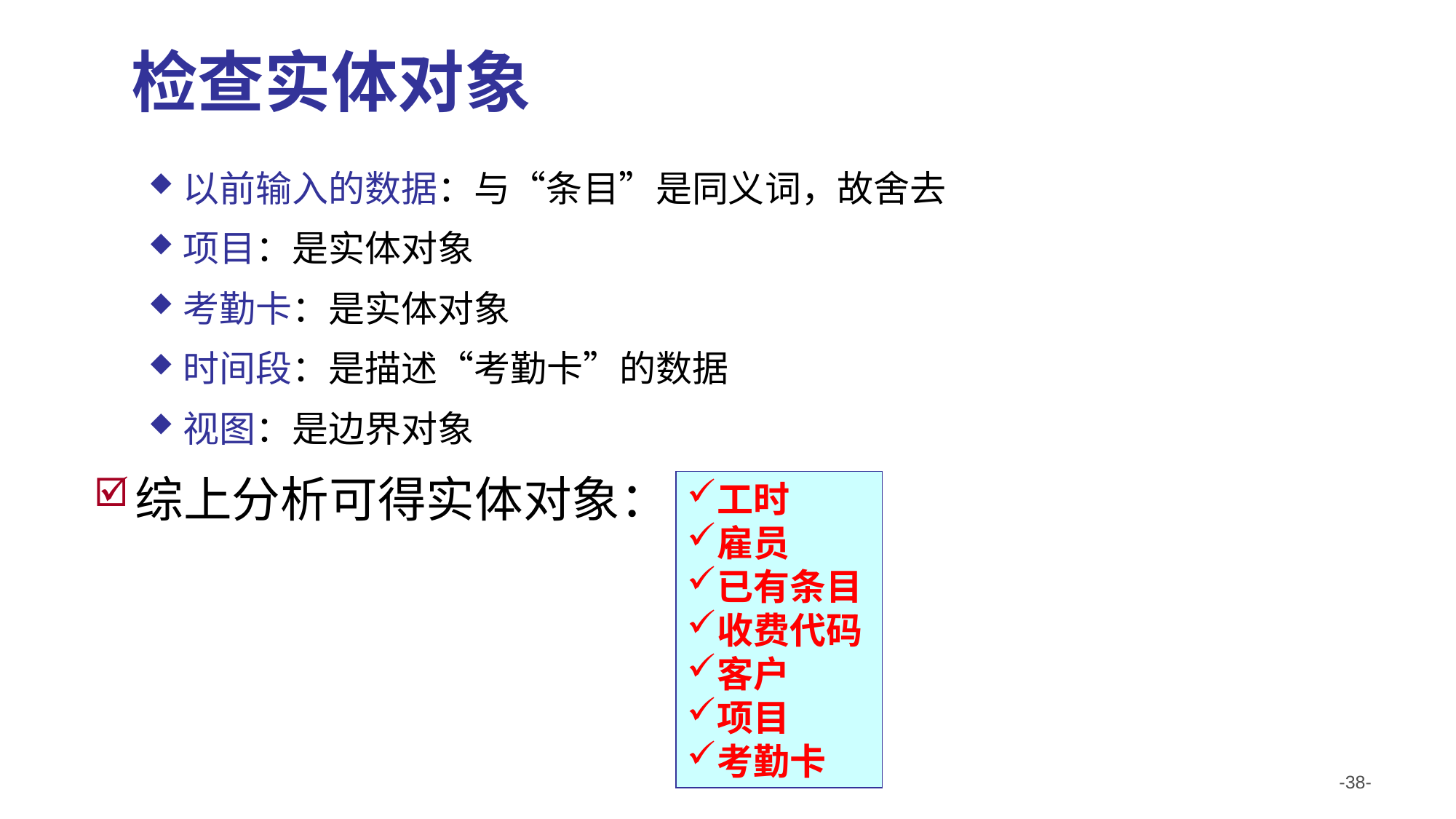

# 检查实体对象
以前输入的数据：与“条目”是同义词，故舍去
项目：是实体对象
考勤卡：是实体对象
时间段：是描述“考勤卡”的数据
视图：是边界对象
综上分析可得实体对象：

工时
雇员
已有条目
收费代码
客户
项目
考勤卡
-38-